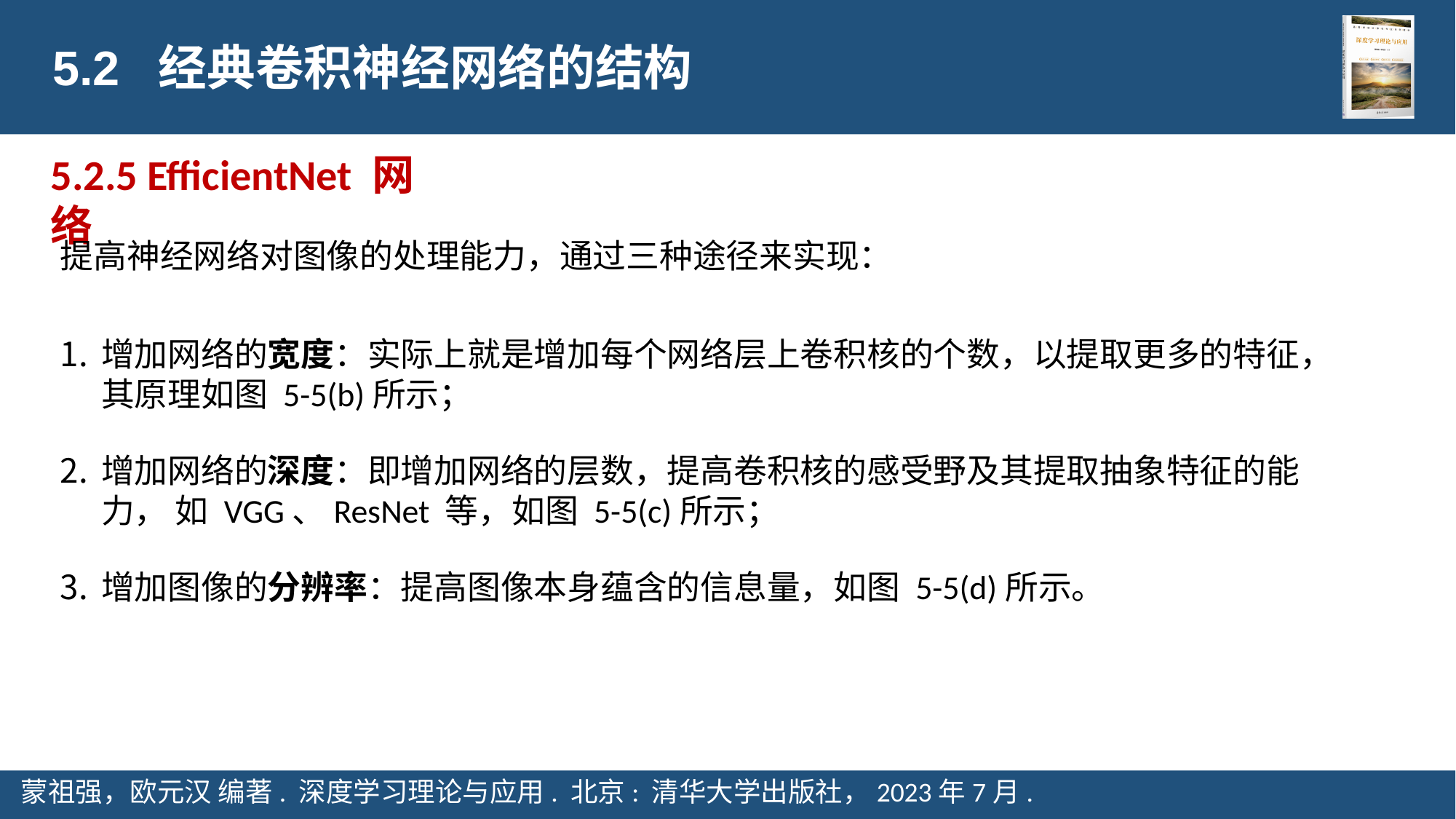

5.2  经典卷积神经网络的结构

5.2.5 EfficientNet 网络

提高神经网络对图像的处理能力，通过三种途径来实现：

增加网络的宽度：实际上就是增加每个网络层上卷积核的个数，以提取更多的特征，其原理如图 5-5(b)所示；
增加网络的深度：即增加网络的层数，提高卷积核的感受野及其提取抽象特征的能力， 如 VGG、ResNet 等，如图 5-5(c)所示；
增加图像的分辨率：提高图像本身蕴含的信息量，如图 5-5(d)所示。